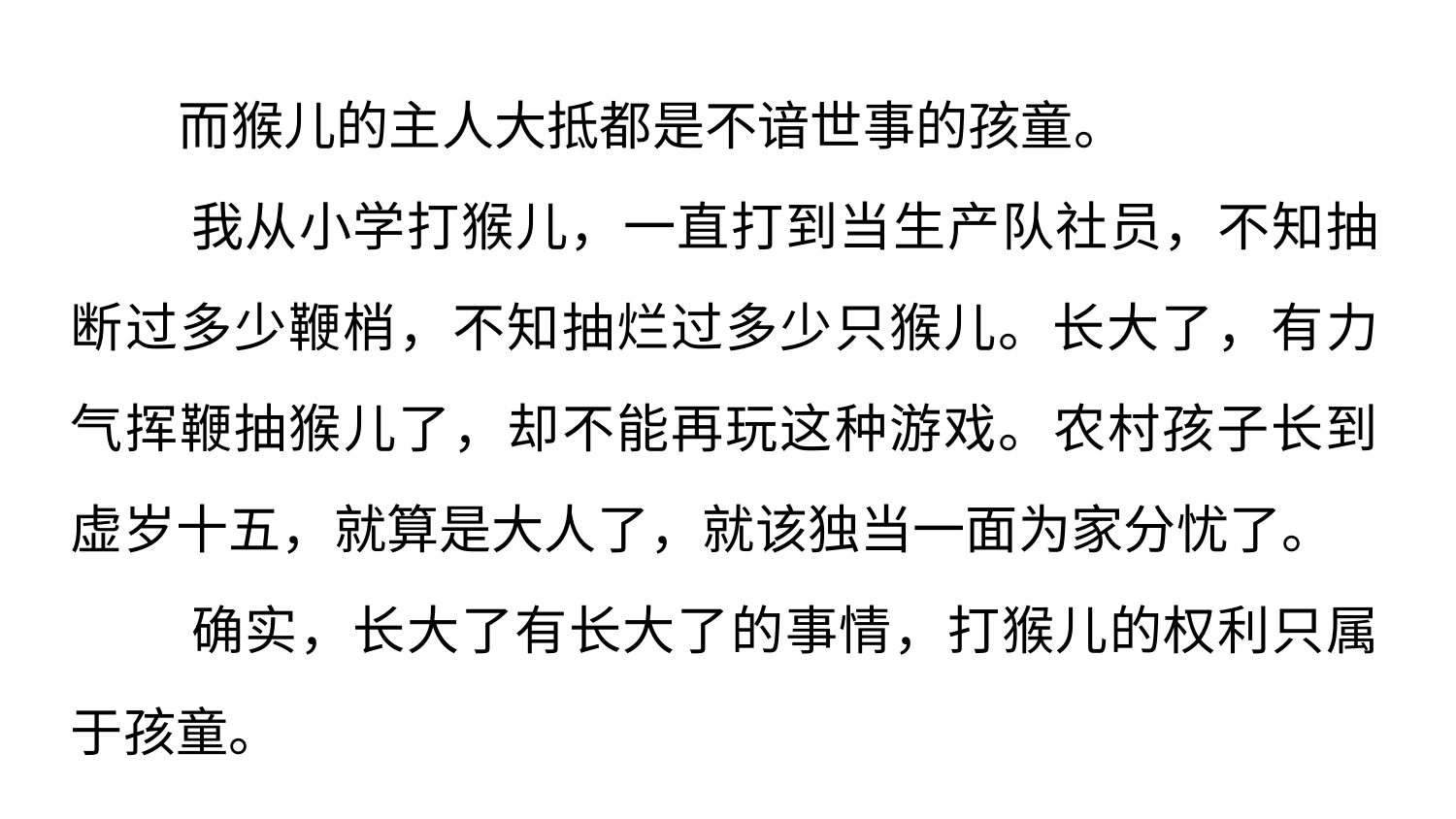

而猴儿的主人大抵都是不谙世事的孩童。
        我从小学打猴儿，一直打到当生产队社员，不知抽断过多少鞭梢，不知抽烂过多少只猴儿。长大了，有力气挥鞭抽猴儿了，却不能再玩这种游戏。农村孩子长到虚岁十五，就算是大人了，就该独当一面为家分忧了。
        确实，长大了有长大了的事情，打猴儿的权利只属于孩童。